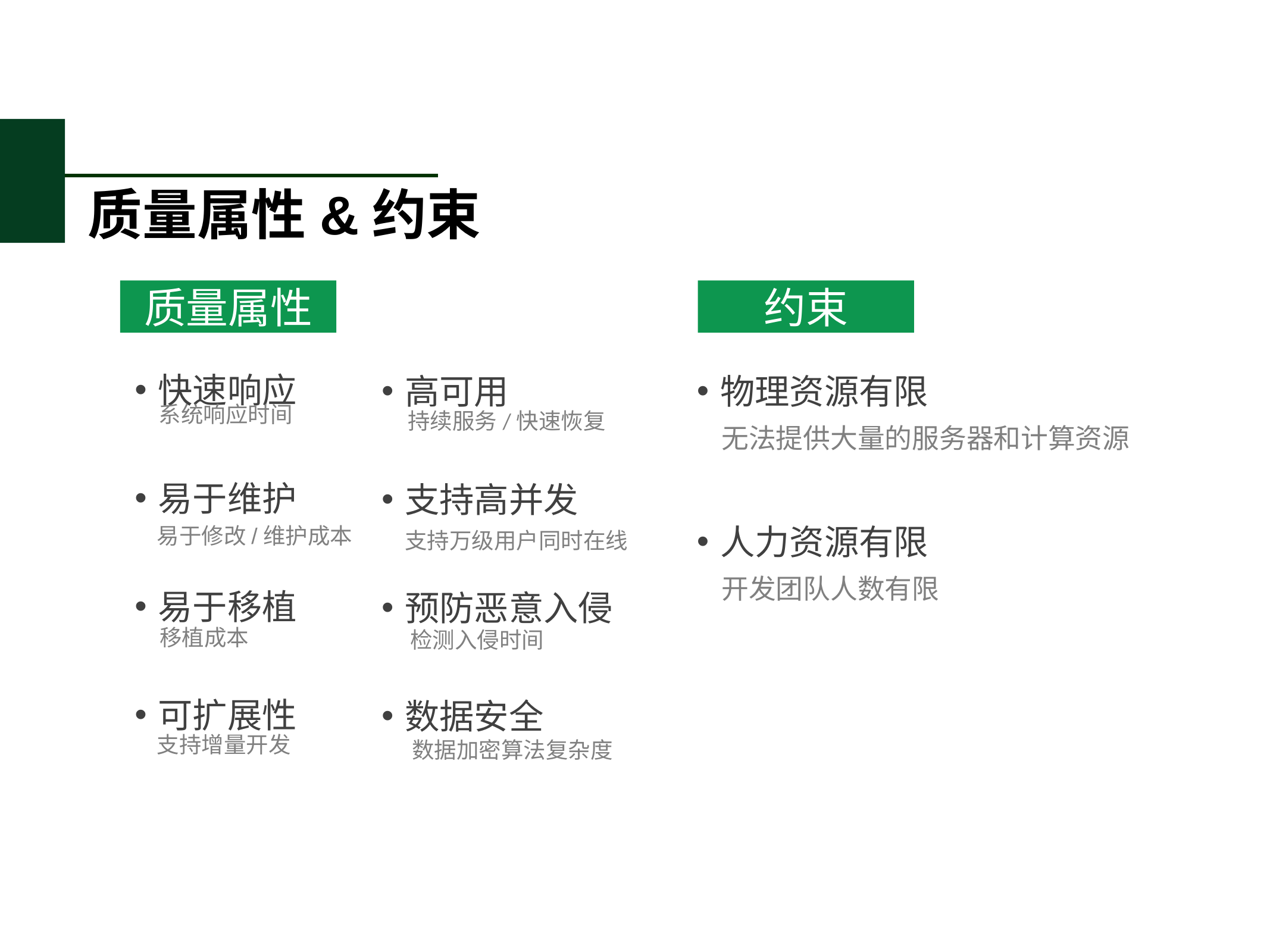

质量属性&约束
质量属性

约束

快速响应

易于维护

易于移植

可扩展性

高可用

支持高并发

预防恶意入侵

数据安全
物理资源有限
   无法提供大量的服务器和计算资源

人力资源有限
   开发团队人数有限
系统响应时间
持续服务/快速恢复
易于修改/维护成本
支持万级用户同时在线
移植成本
检测入侵时间
支持增量开发
数据加密算法复杂度